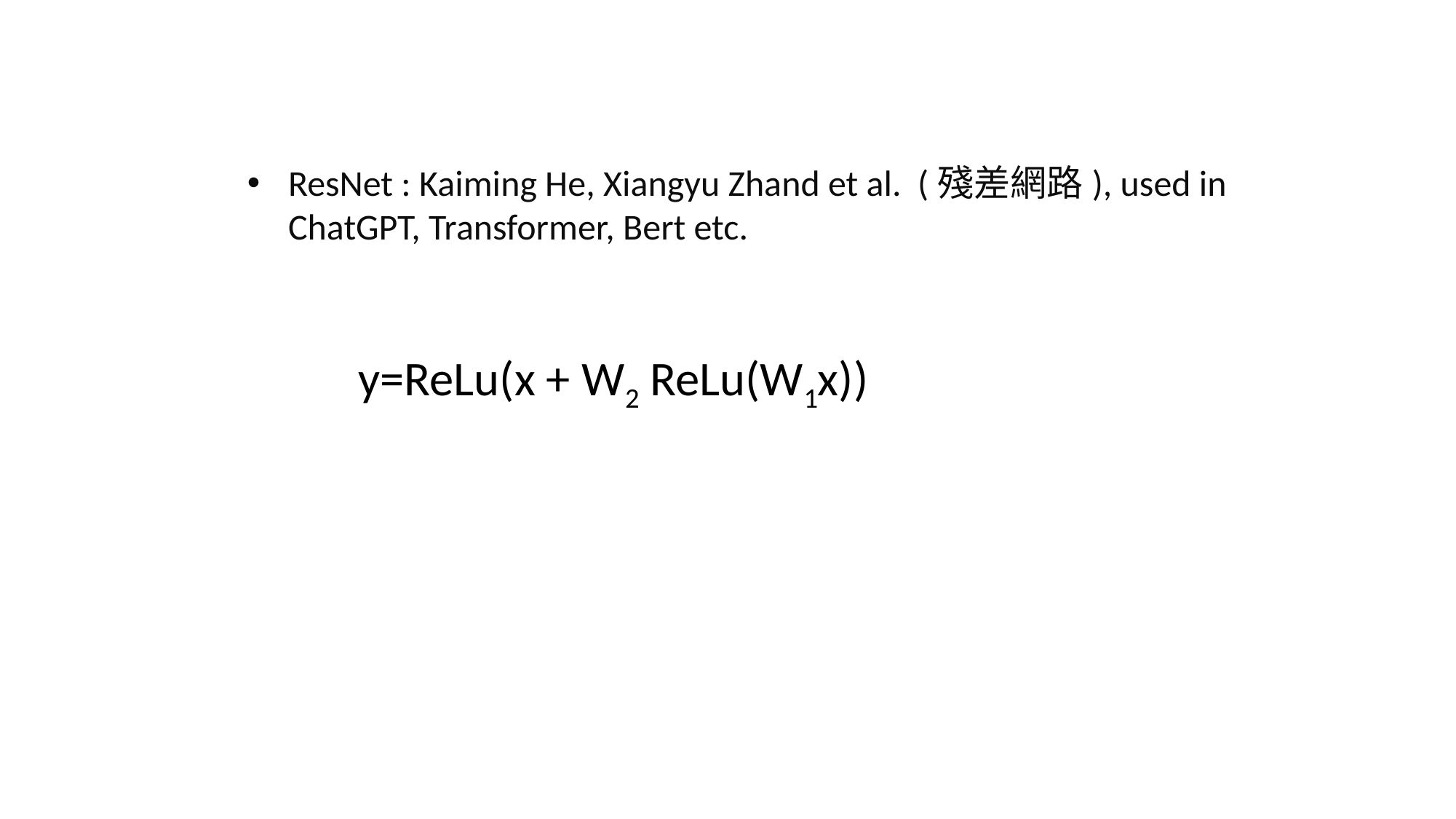

ResNet : Kaiming He, Xiangyu Zhand et al.  (殘差網路), used in ChatGPT, Transformer, Bert etc.

y=ReLu(x + W2 ReLu(W1x))